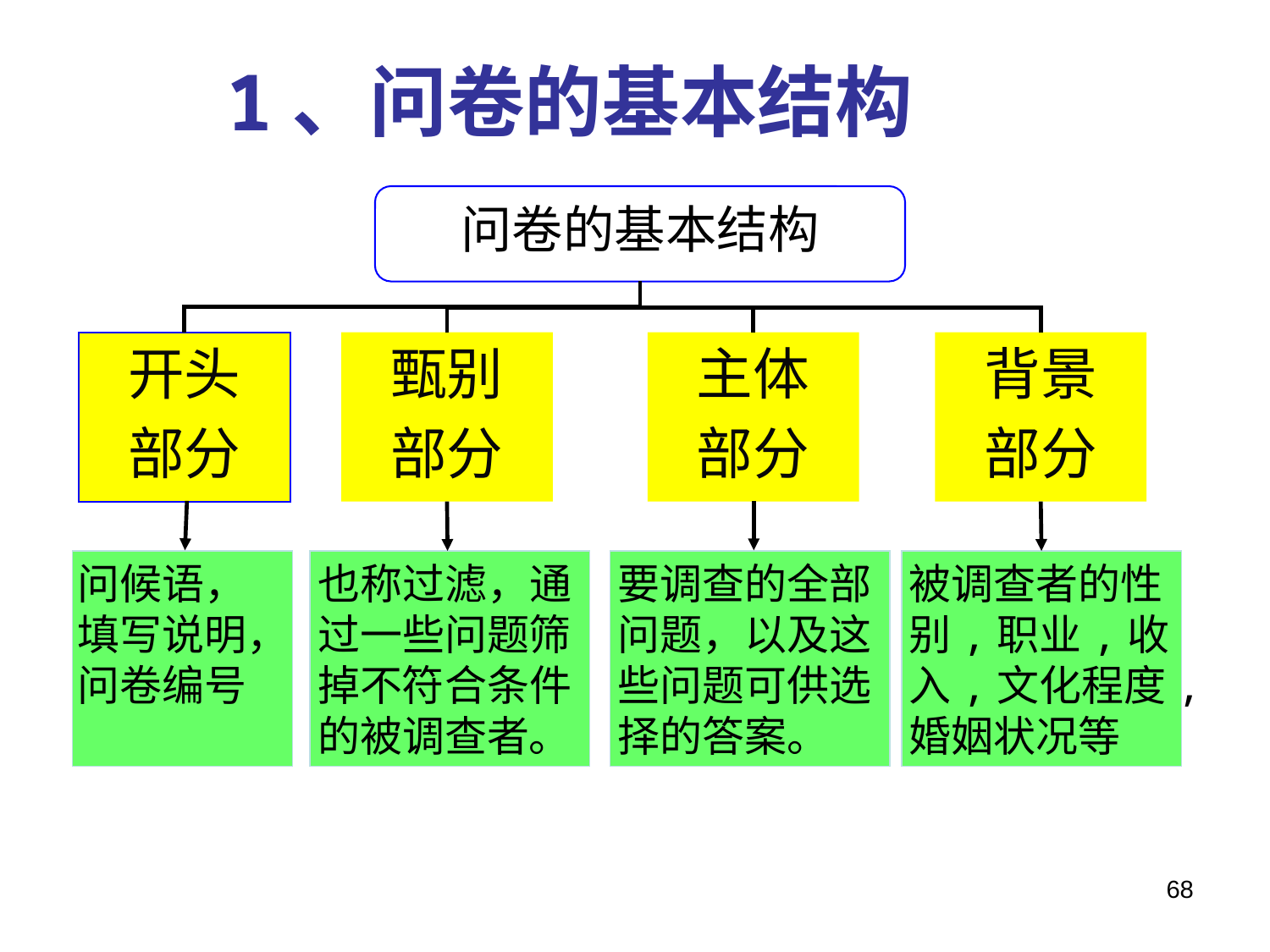

# 1、问卷的基本结构
问卷的基本结构
开头
部分
甄别
部分
主体
部分
背景
部分
问候语，
填写说明，
问卷编号
也称过滤，通过一些问题筛掉不符合条件的被调查者。
要调查的全部问题，以及这些问题可供选择的答案。
被调查者的性别,职业,收入,文化程度,婚姻状况等
68